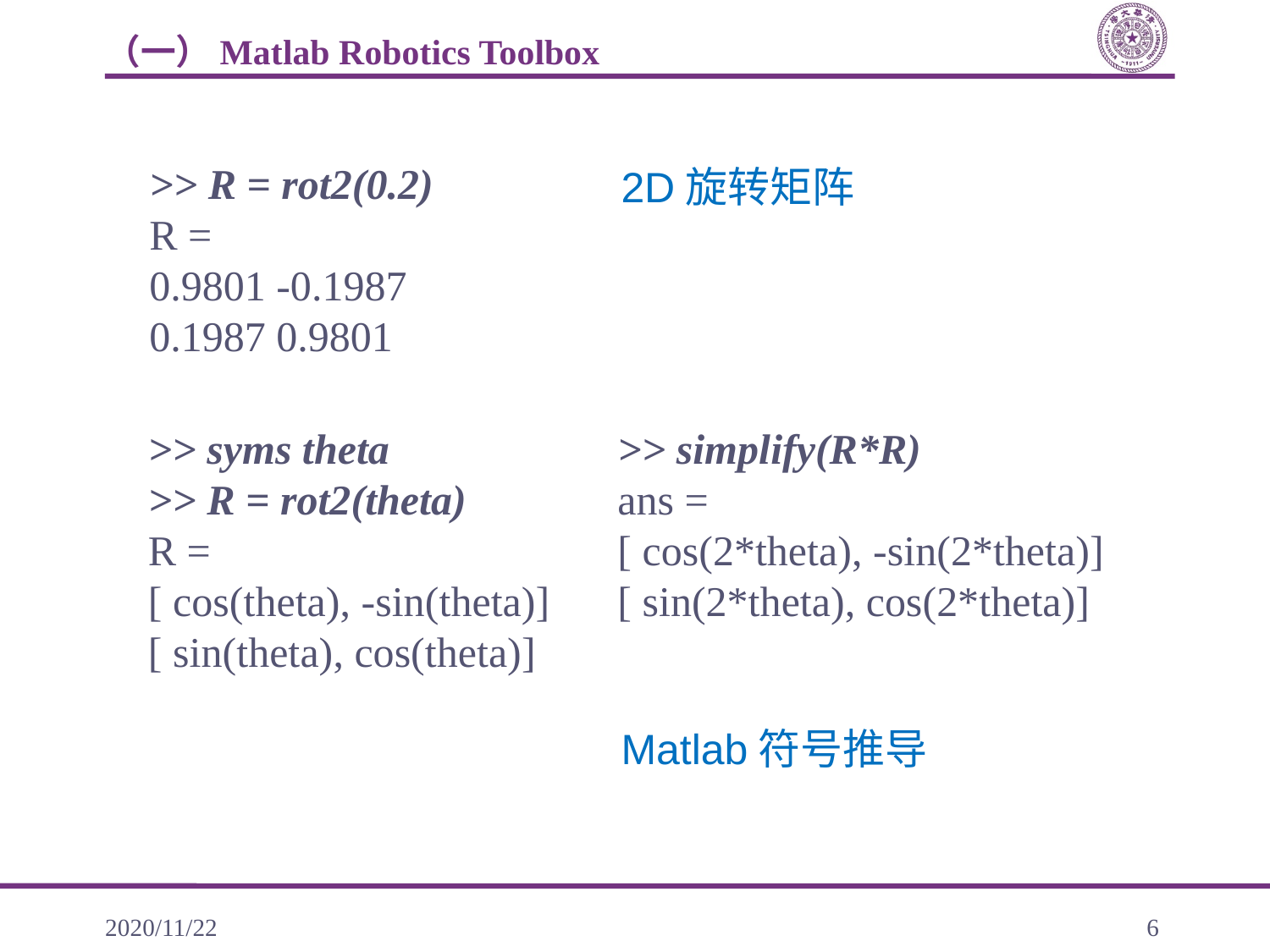

（一）Matlab Robotics Toolbox
>> R = rot2(0.2)
R =
0.9801 -0.1987
0.1987 0.9801
2D旋转矩阵
>> syms theta
>> R = rot2(theta)
R =
[ cos(theta), -sin(theta)]
[ sin(theta), cos(theta)]
>> simplify(R*R)
ans =
[ cos(2*theta), -sin(2*theta)]
[ sin(2*theta), cos(2*theta)]
Matlab符号推导
2020/11/22
6